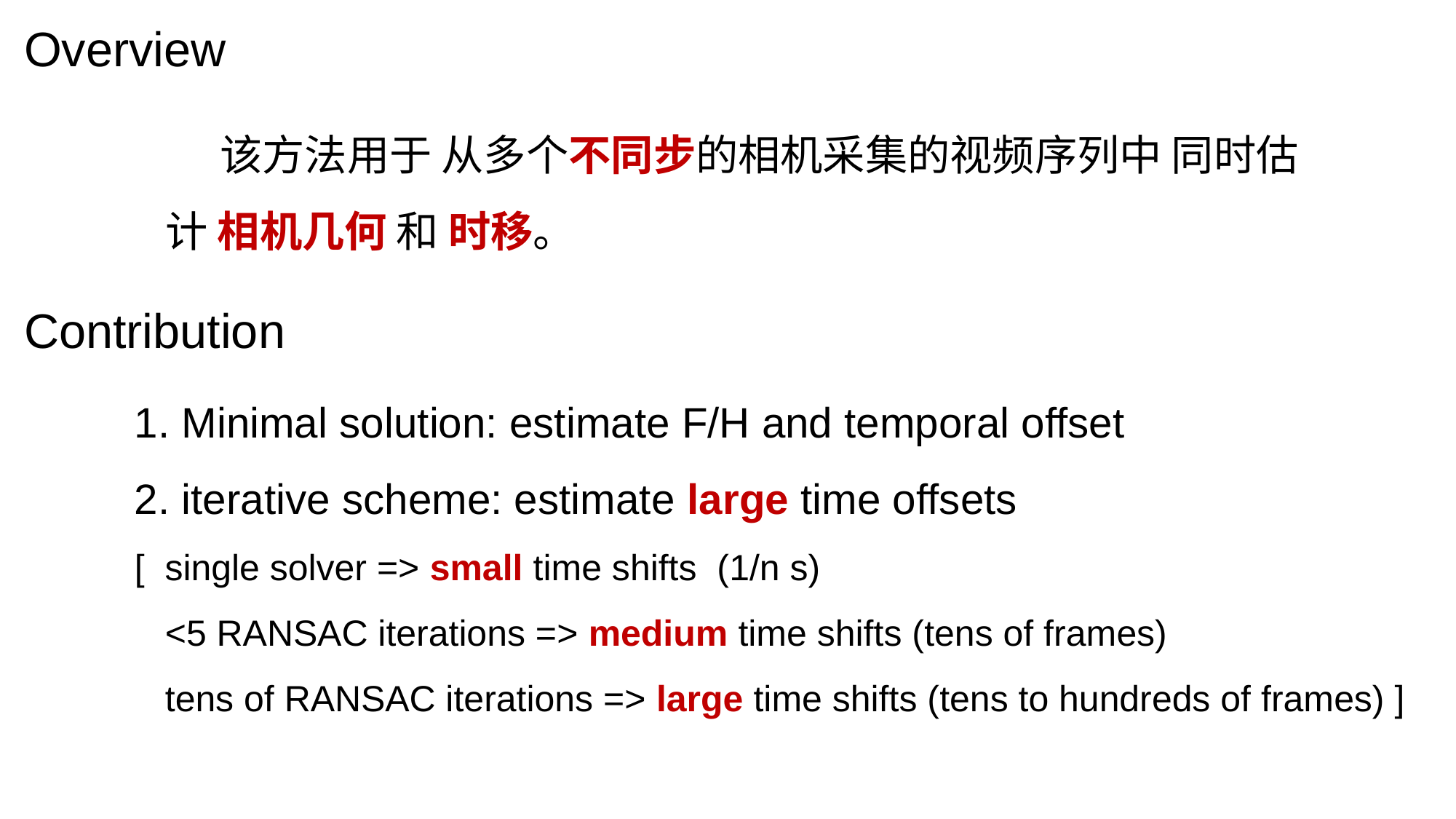

Overview
该方法用于 从多个不同步的相机采集的视频序列中 同时估计 相机几何 和 时移。
Contribution
1. Minimal solution: estimate F/H and temporal offset
2. iterative scheme: estimate large time offsets
[  single solver => small time shifts  (1/n s)
   <5 RANSAC iterations => medium time shifts (tens of frames)
   tens of RANSAC iterations => large time shifts (tens to hundreds of frames) ]